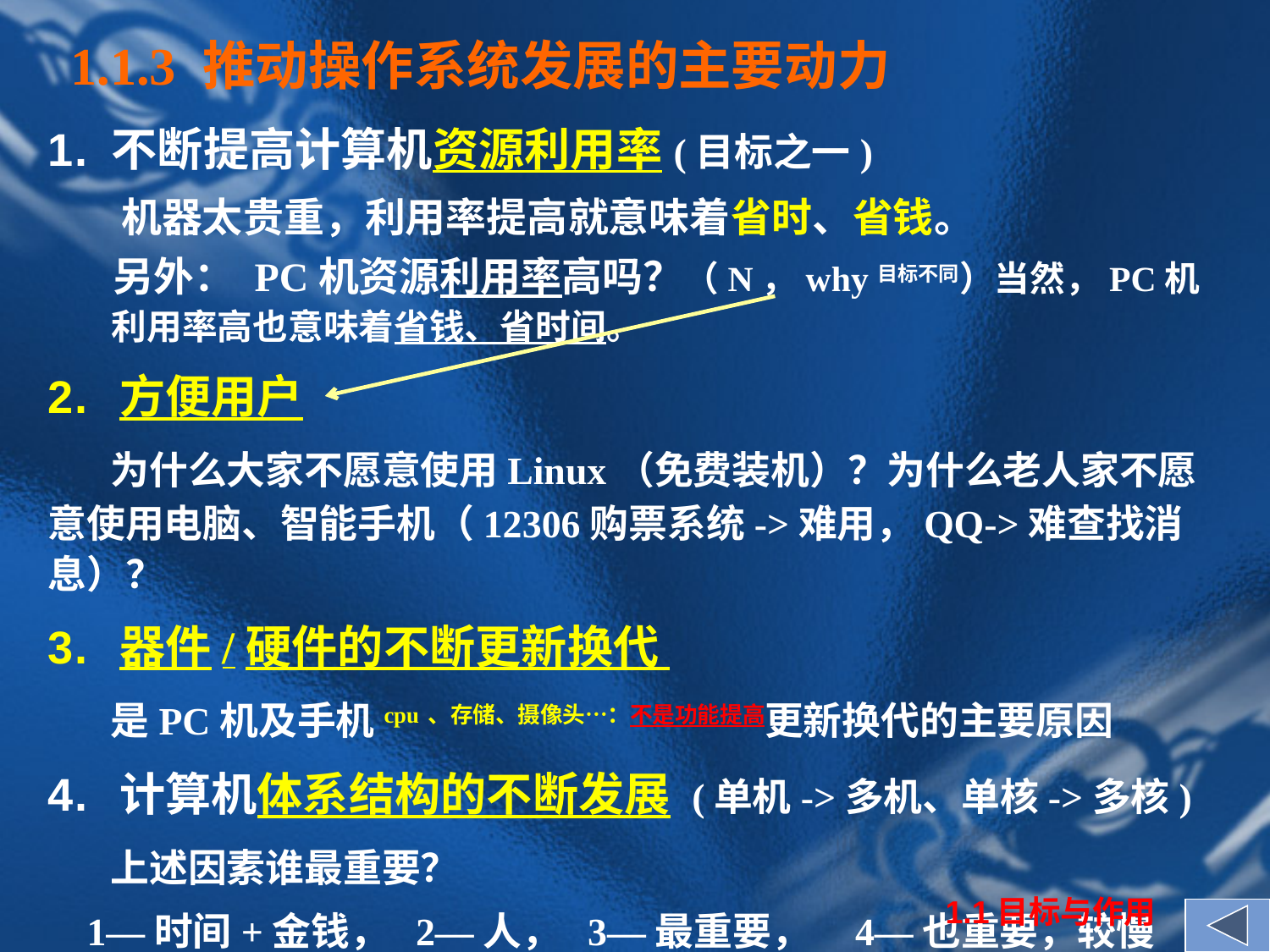

1.1.3 推动操作系统发展的主要动力
不断提高计算机资源利用率(目标之一)
      机器太贵重，利用率提高就意味着省时、省钱。
      另外： PC机资源利用率高吗？（N，why目标不同）当然，PC机利用率高也意味着省钱、省时间。
方便用户
     为什么大家不愿意使用Linux（免费装机）？为什么老人家不愿意使用电脑、智能手机（12306购票系统->难用，QQ->难查找消息）？
器件/硬件的不断更新换代
     是PC机及手机cpu、存储、摄像头…：不是功能提高更新换代的主要原因
计算机体系结构的不断发展 (单机->多机、单核->多核)
     上述因素谁最重要？
    1—时间+金钱，  2—人，  3—最重要，    4—也重要，较慢
1.1目标与作用